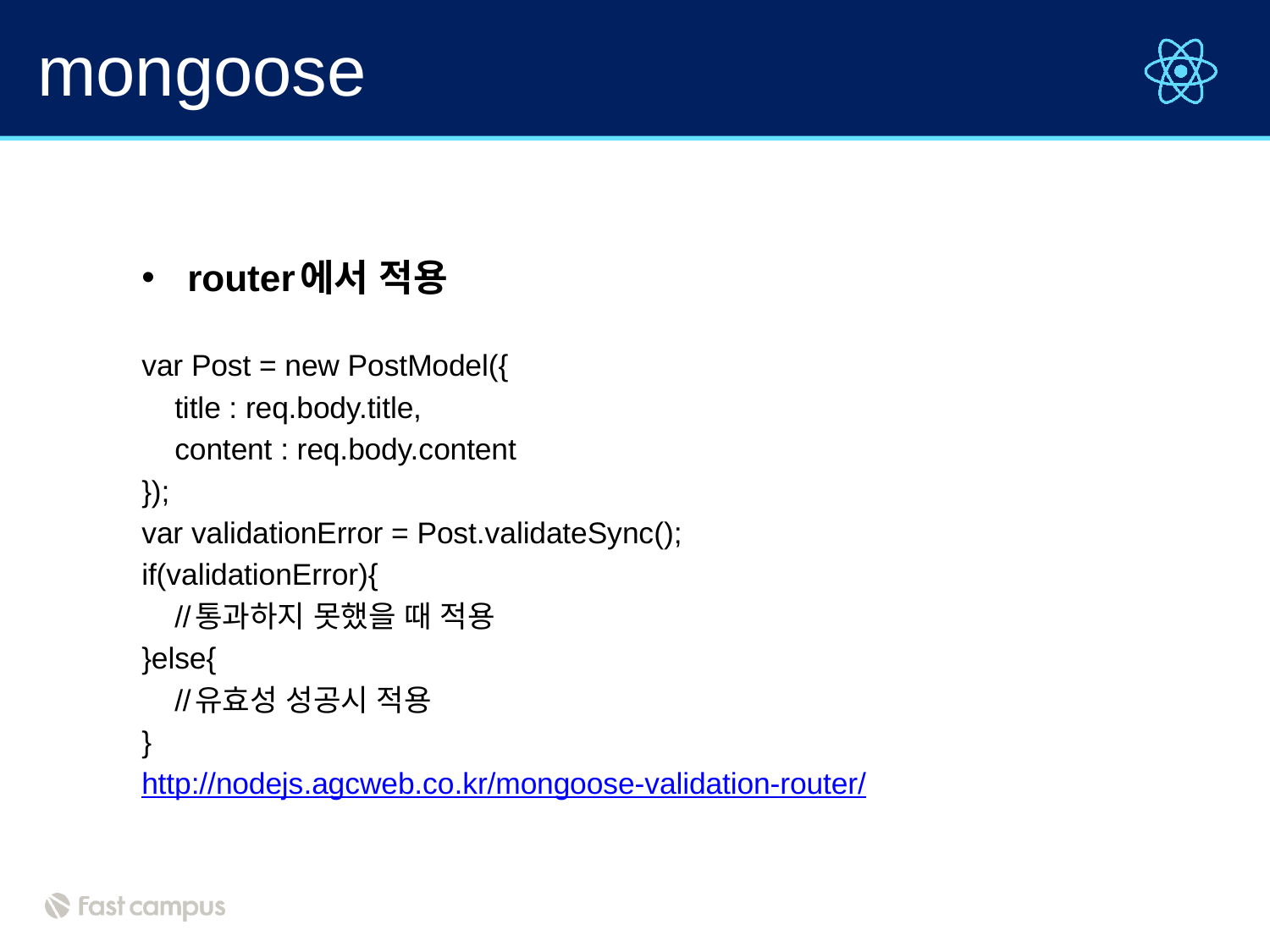

# mongoose
router에서 적용

var Post = new PostModel({
    title : req.body.title,
    content : req.body.content
});
var validationError = Post.validateSync();
if(validationError){
    //통과하지 못했을 때 적용
}else{
    //유효성 성공시 적용
}
http://nodejs.agcweb.co.kr/mongoose-validation-router/